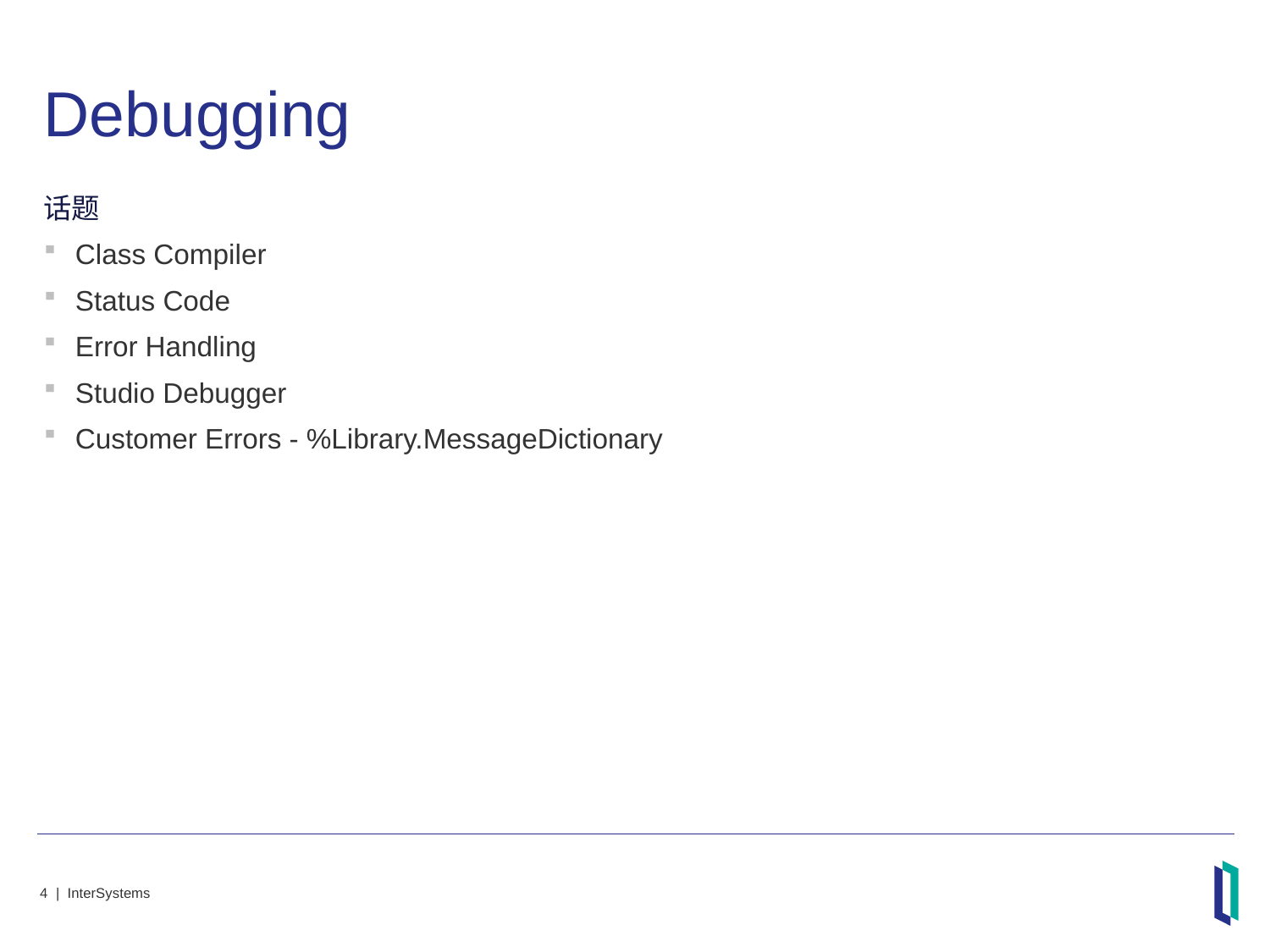

# Debugging
话题
Class Compiler
Status Code
Error Handling
Studio Debugger
Customer Errors - %Library.MessageDictionary